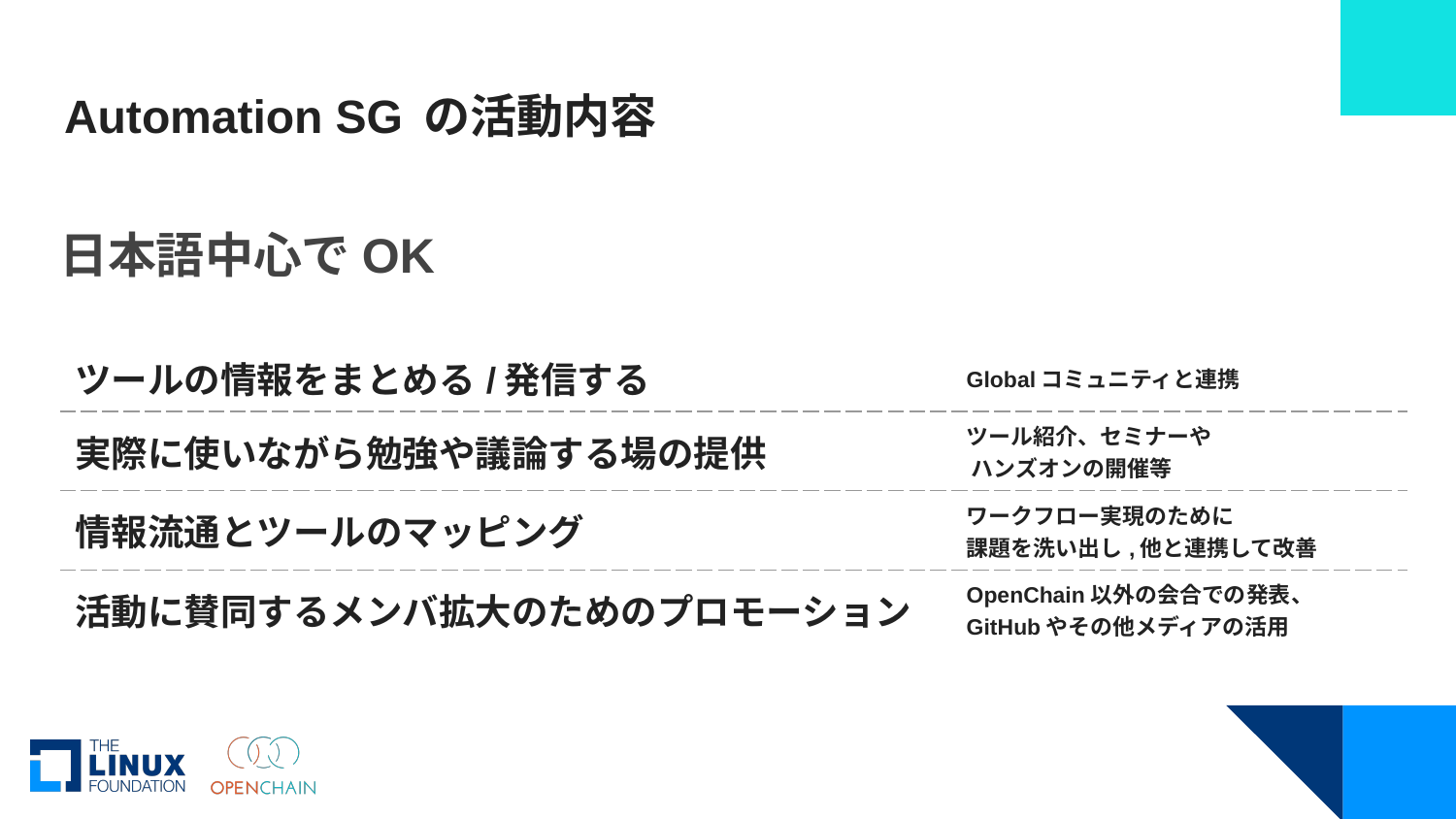

# Automation SG の活動内容
日本語中心でOK
|  |  |
| --- | --- |
| ツールの情報をまとめる/発信する | Globalコミュニティと連携 |
| 実際に使いながら勉強や議論する場の提供 | ツール紹介、セミナーや ハンズオンの開催等 |
| 情報流通とツールのマッピング | ワークフロー実現のために 課題を洗い出し,他と連携して改善 |
| 活動に賛同するメンバ拡大のためのプロモーション | OpenChain以外の会合での発表、 GitHubやその他メディアの活用 |